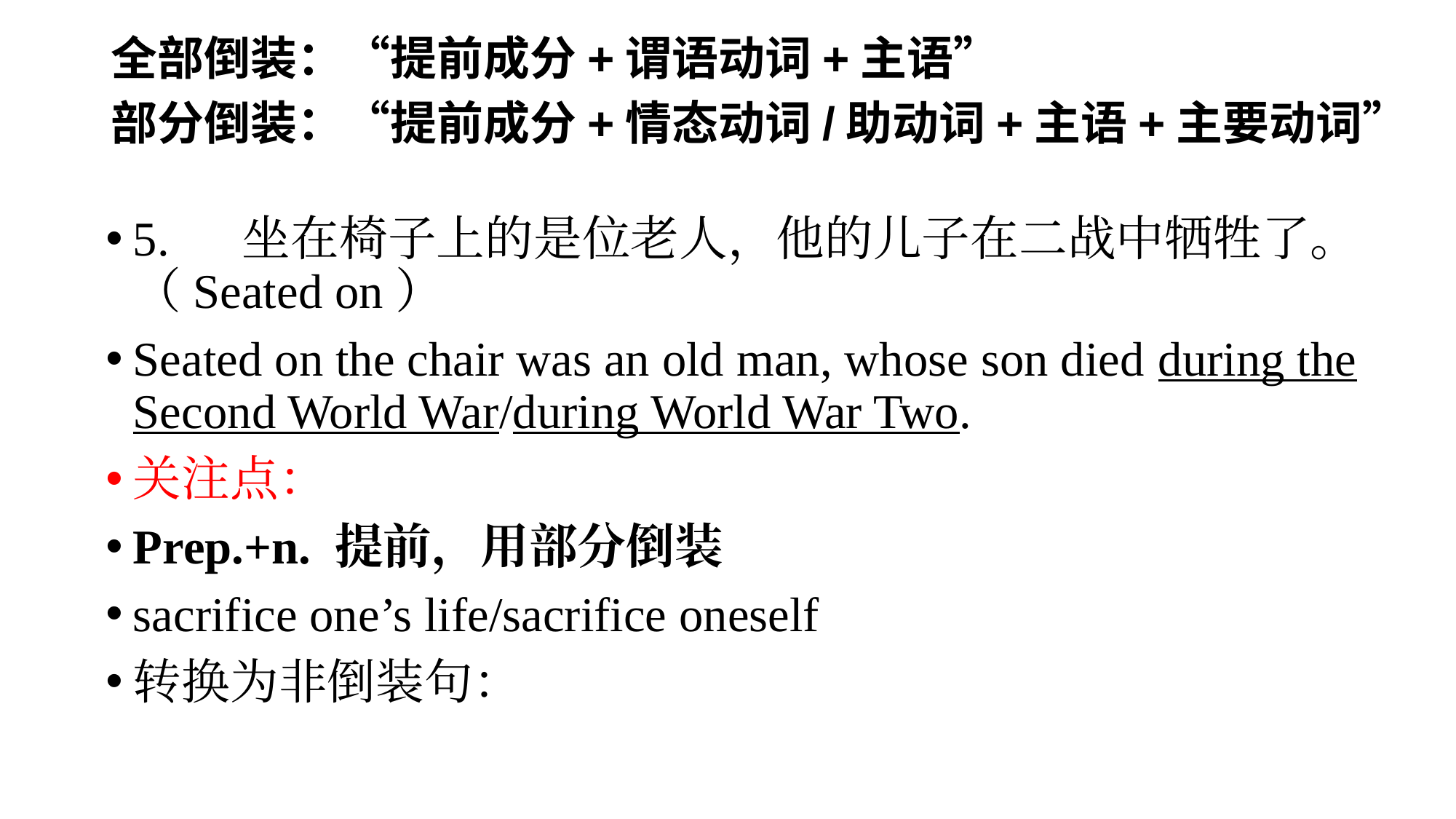

全部倒装：“提前成分+谓语动词+主语”
部分倒装：“提前成分+情态动词/助动词+主语+主要动词”

5.	坐在椅子上的是位老人，他的儿子在二战中牺牲了。（Seated on）
Seated on the chair was an old man, whose son died during the Second World War/during World War Two.
关注点：
Prep.+n. 提前，用部分倒装
sacrifice one’s life/sacrifice oneself
转换为非倒装句：